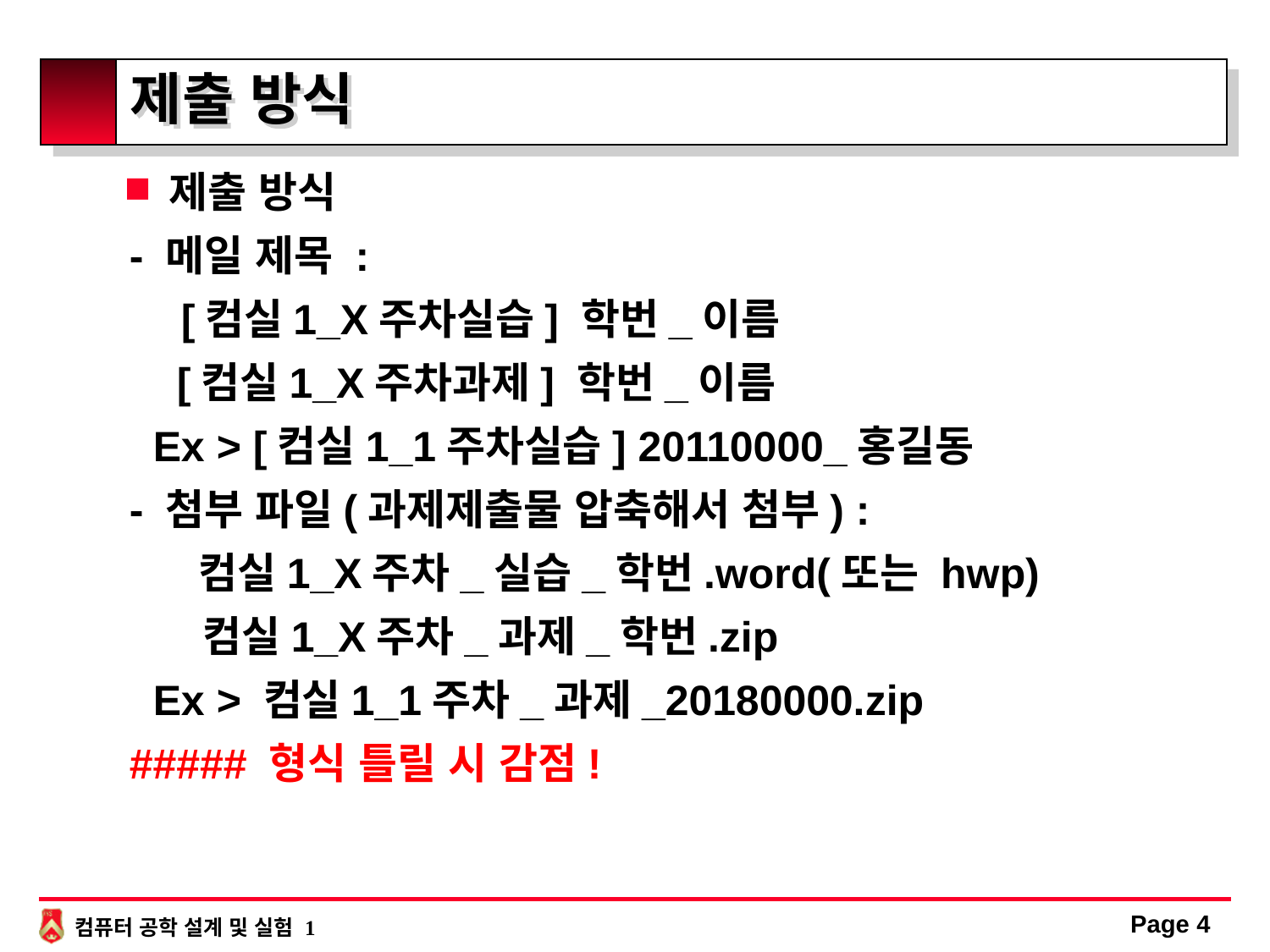

# 제출 방식
제출 방식
- 메일 제목 :
	 [컴실1_X주차실습] 학번_이름
    [컴실1_X주차과제] 학번_이름
  Ex > [컴실1_1주차실습] 20110000_홍길동
- 첨부 파일(과제제출물 압축해서 첨부) :
     컴실1_X주차_실습_학번.word(또는 hwp)
	  컴실1_X주차_과제_학번.zip
  Ex > 컴실1_1주차_과제_20180000.zip
##### 형식 틀릴 시 감점!
Page 4